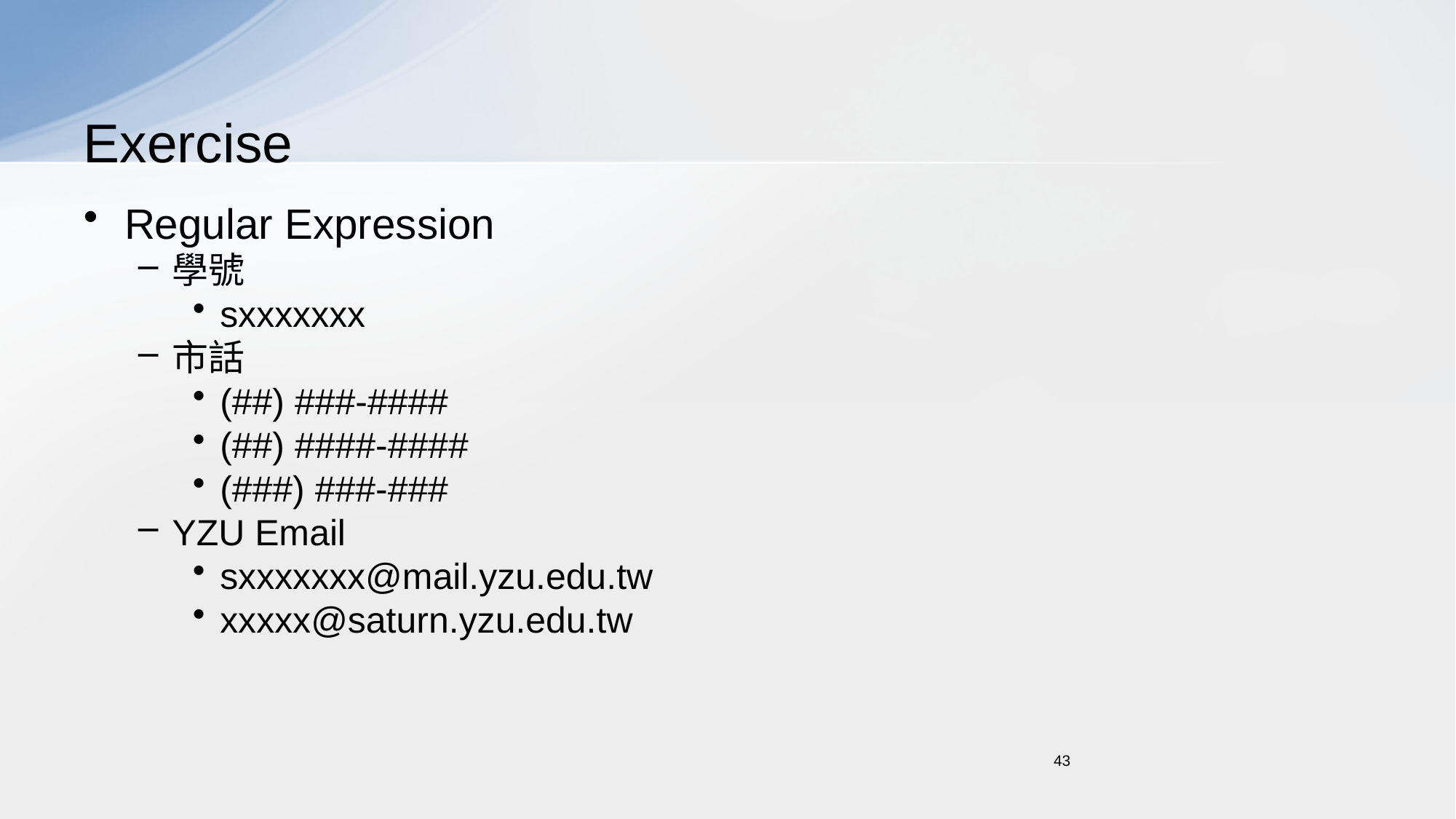

# Exercise
Regular Expression
學號
sxxxxxxx
市話
(##) ###-####
(##) ####-####
(###) ###-###
YZU Email
sxxxxxxx@mail.yzu.edu.tw
xxxxx@saturn.yzu.edu.tw

43